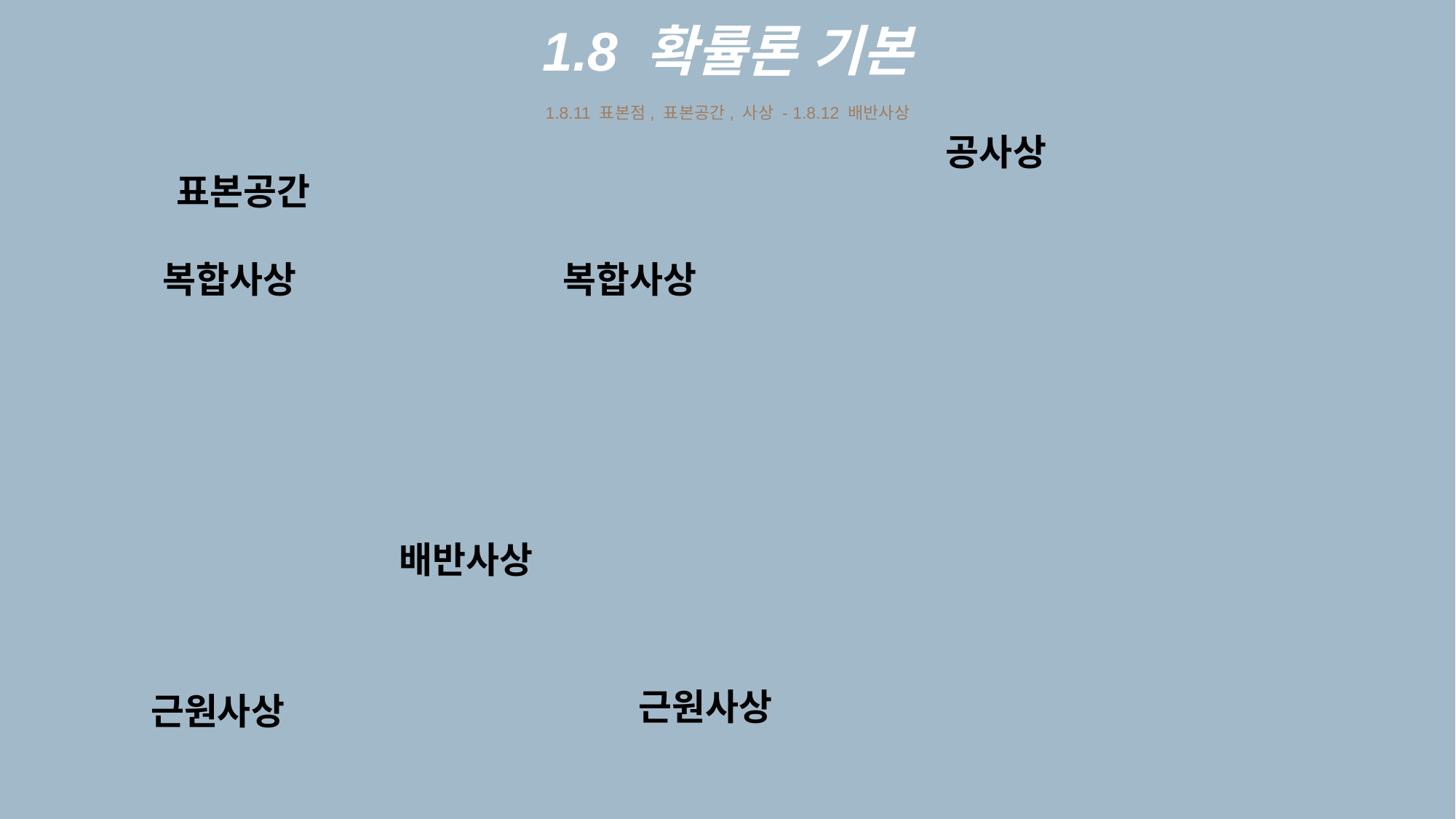

1.8 확률론 기본

1.8.11 표본점, 표본공간, 사상 - 1.8.12 배반사상
공사상
표본공간
복합사상
복합사상
배반사상
근원사상
근원사상